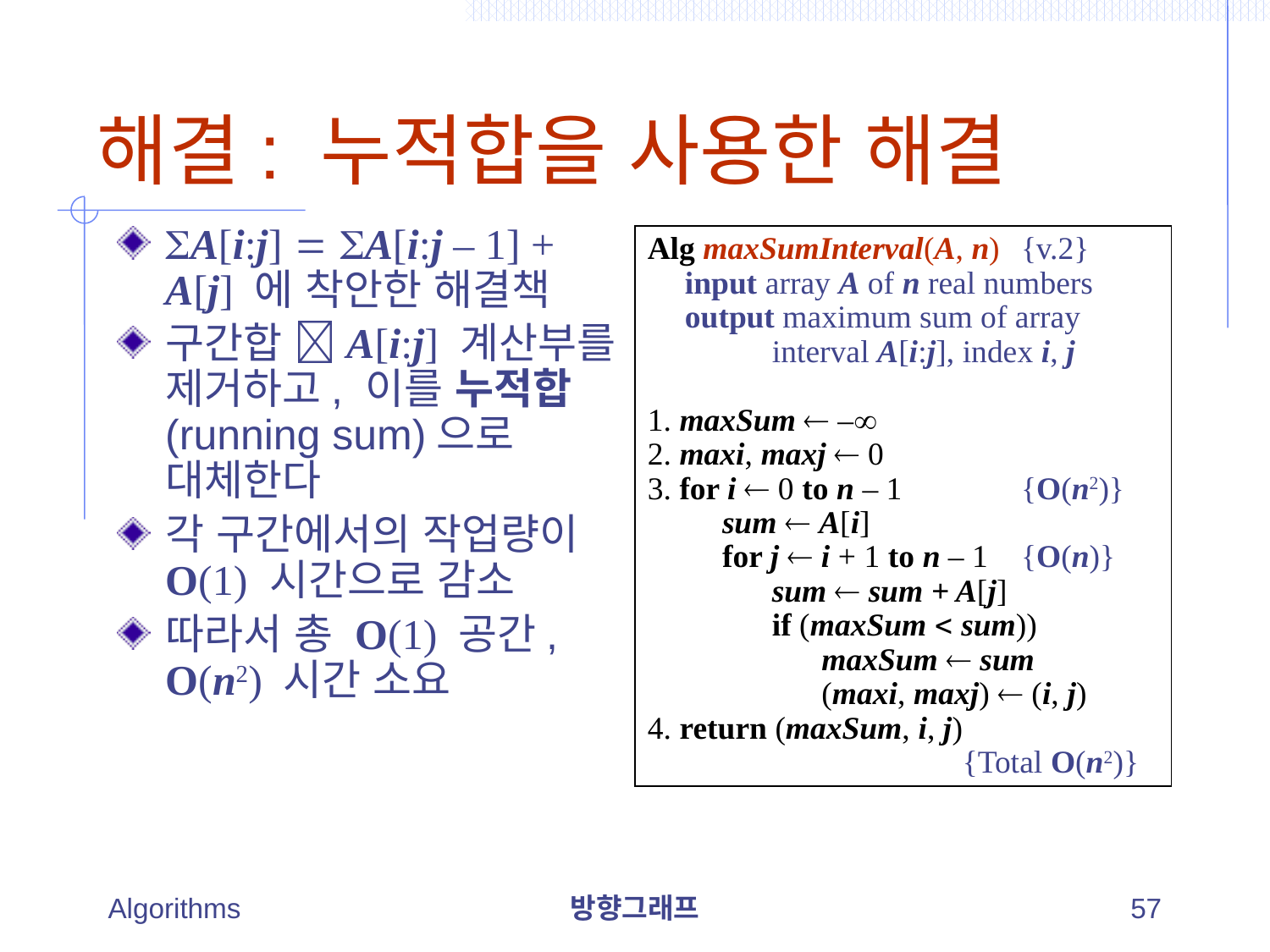

# 해결: 누적합을 사용한 해결
ΣA[i:j] = ΣA[i:j – 1] + A[j] 에 착안한 해결책
구간합 ΣA[i:j] 계산부를 제거하고, 이를 누적합(running sum)으로 대체한다
각 구간에서의 작업량이  O(1) 시간으로 감소
따라서 총 O(1) 공간, O(n2) 시간 소요
Alg maxSumInterval(A, n)	{v.2}
	input array A of n real numbers
	output maximum sum of array 					interval A[i:j], index i, j

1. maxSum ← –∞
2. maxi, maxj ← 0
3. for i ← 0 to n – 1			{O(n2)}
		sum ← A[i]
		for j ← i + 1 to n – 1	{O(n)}
			sum ← sum + A[j]
			if (maxSum < sum))
				maxSum ← sum
				(maxi, maxj) ← (i, j)
4. return (maxSum, i, j)
			{Total O(n2)}
Algorithms
방향그래프
57